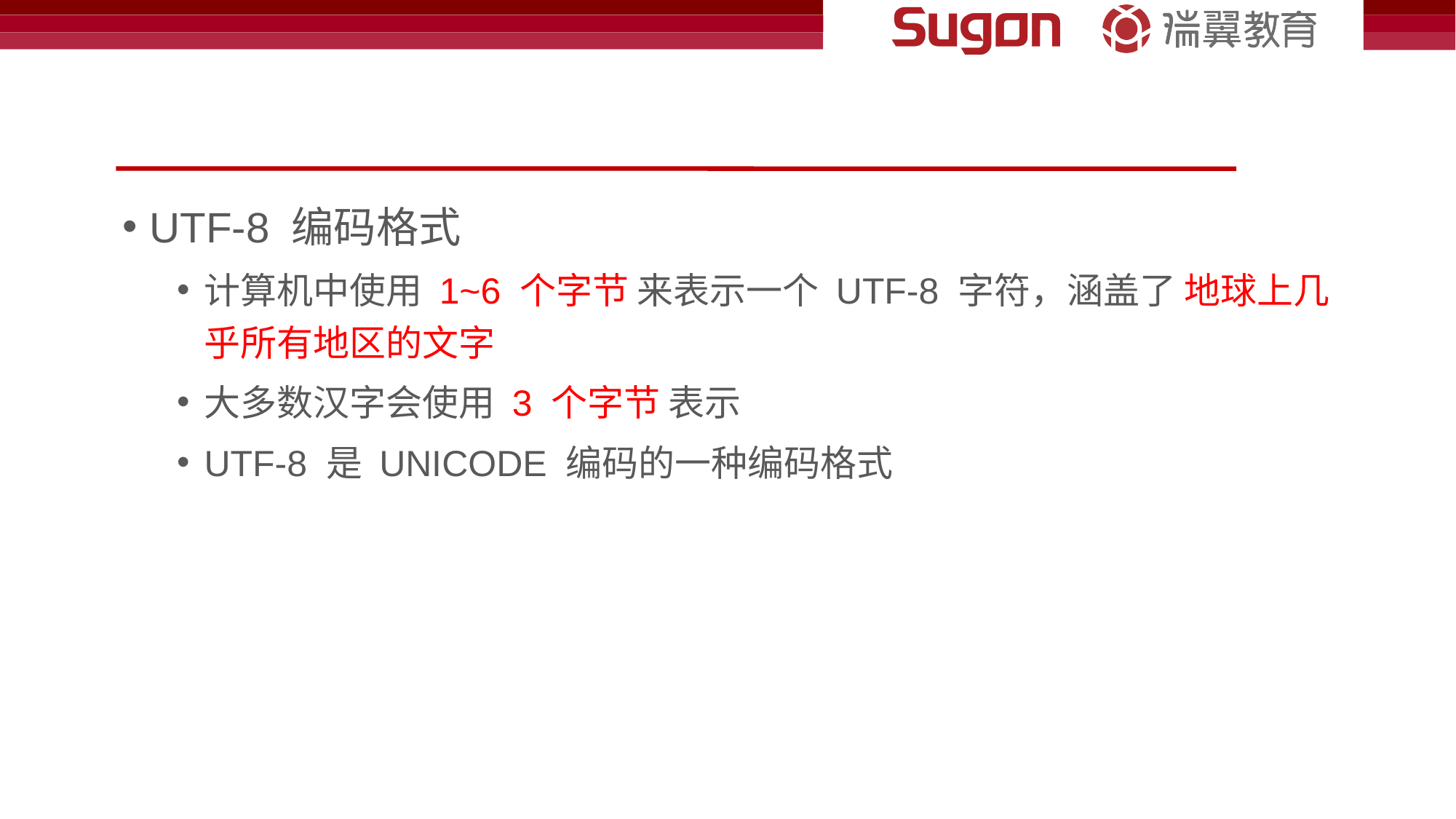

#
UTF-8 编码格式
计算机中使用 1~6 个字节 来表示一个 UTF-8 字符，涵盖了 地球上几乎所有地区的文字
大多数汉字会使用 3 个字节 表示
UTF-8 是 UNICODE 编码的一种编码格式